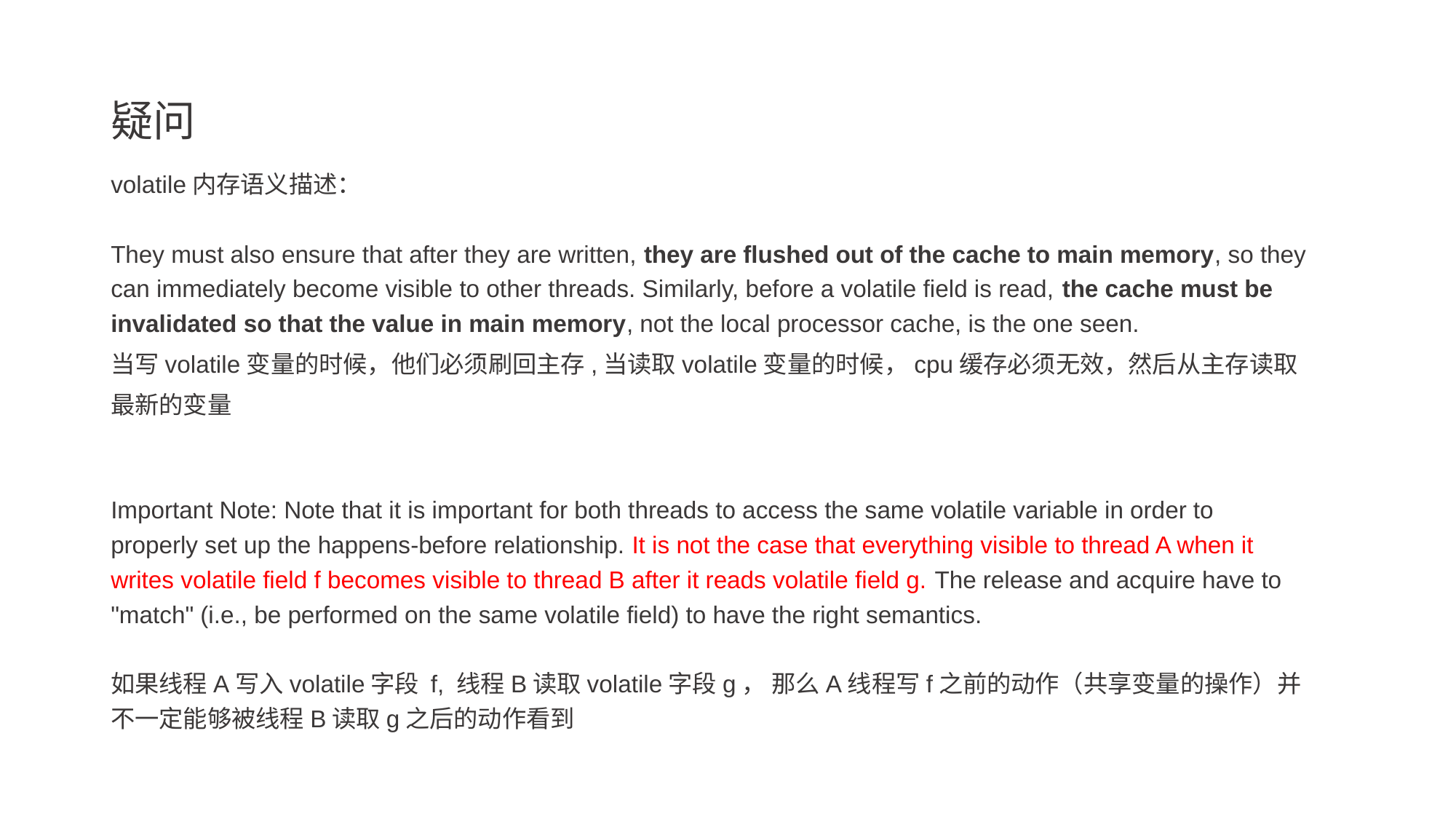

# 疑问
volatile内存语义描述：

They must also ensure that after they are written, they are flushed out of the cache to main memory, so they can immediately become visible to other threads. Similarly, before a volatile field is read, the cache must be invalidated so that the value in main memory, not the local processor cache, is the one seen.
当写volatile变量的时候，他们必须刷回主存,当读取volatile变量的时候，cpu缓存必须无效，然后从主存读取最新的变量

Important Note: Note that it is important for both threads to access the same volatile variable in order to properly set up the happens-before relationship. It is not the case that everything visible to thread A when it writes volatile field f becomes visible to thread B after it reads volatile field g. The release and acquire have to "match" (i.e., be performed on the same volatile field) to have the right semantics.

如果线程A写入volatile字段 f, 线程B读取volatile字段g， 那么A线程写f之前的动作（共享变量的操作）并不一定能够被线程B读取g之后的动作看到